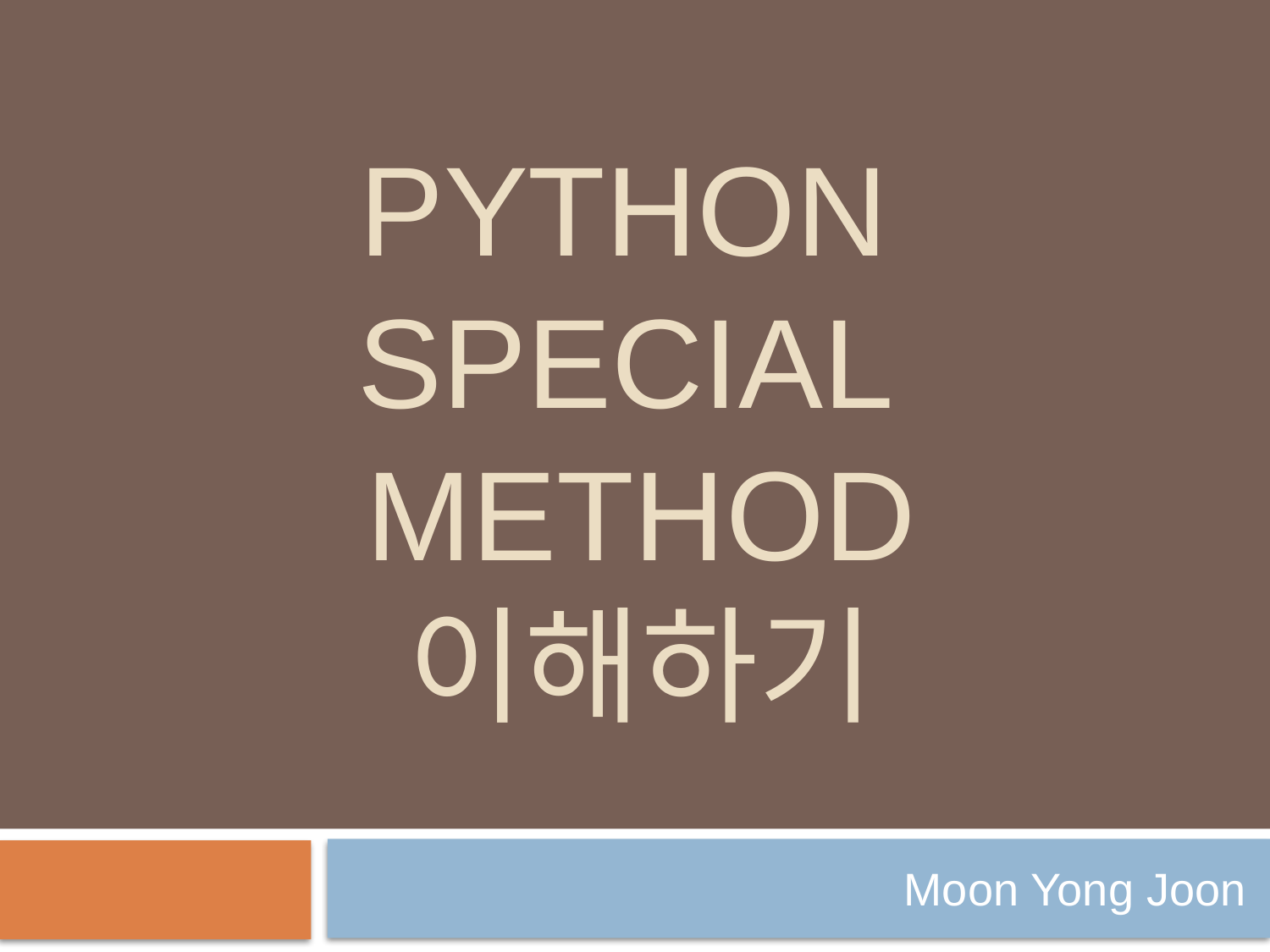

# Python special Method 이해하기
Moon Yong Joon